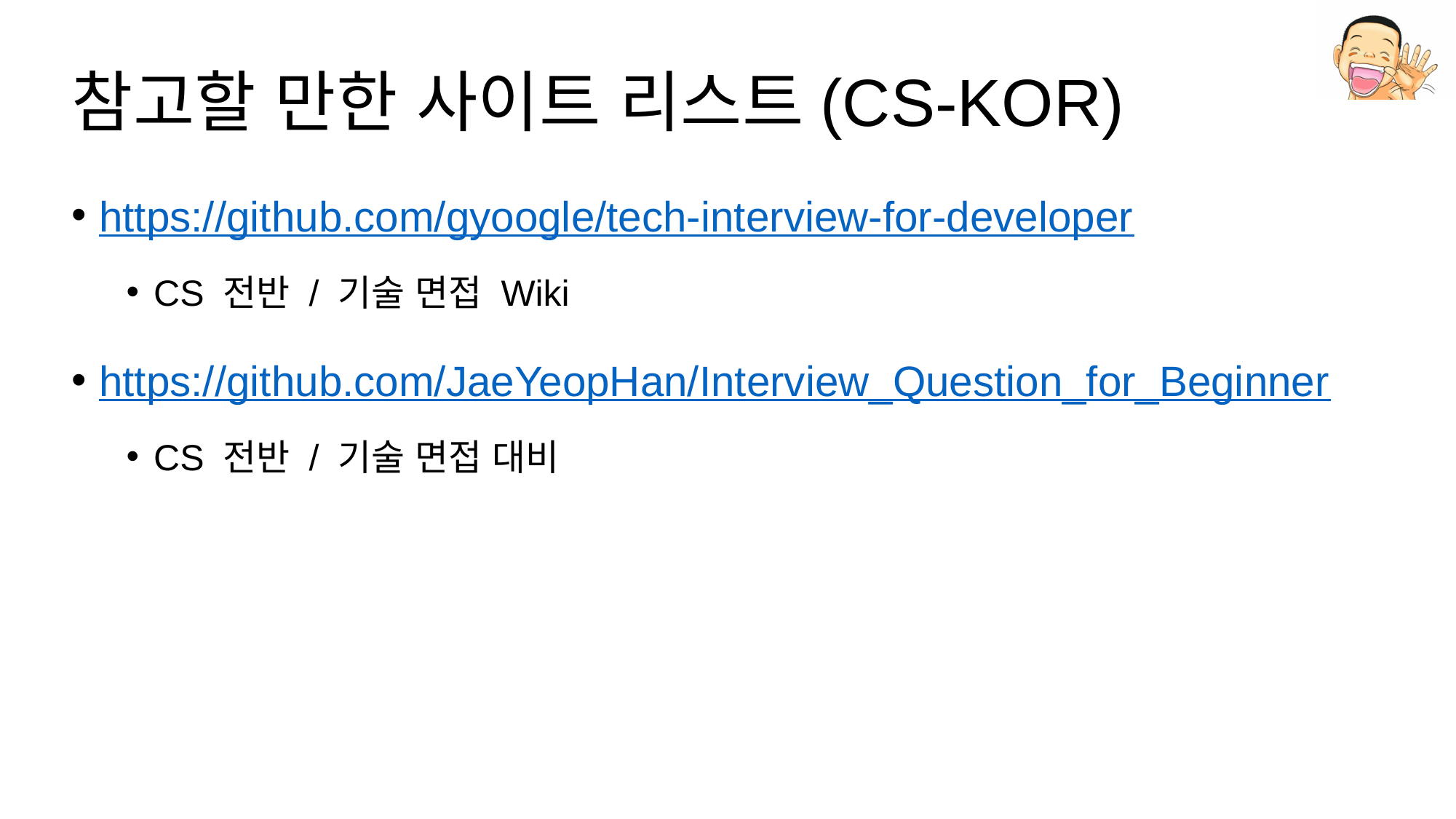

# 참고할 만한 사이트 리스트(CS-KOR)
https://github.com/gyoogle/tech-interview-for-developer
CS 전반 / 기술 면접 Wiki
https://github.com/JaeYeopHan/Interview_Question_for_Beginner
CS 전반 / 기술 면접 대비